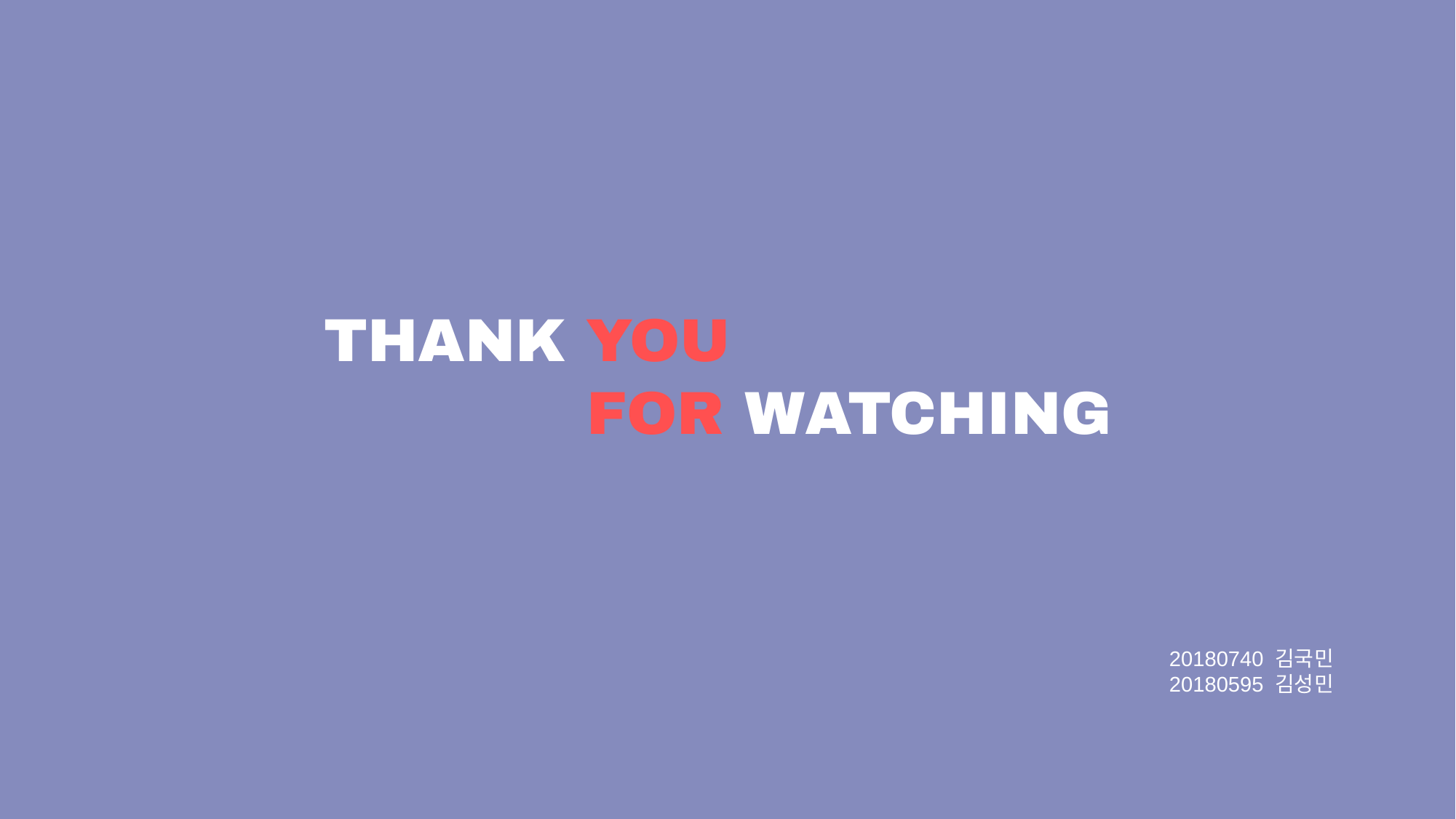

THANK YOU
             FOR WATCHING
20180740 김국민
20180595 김성민